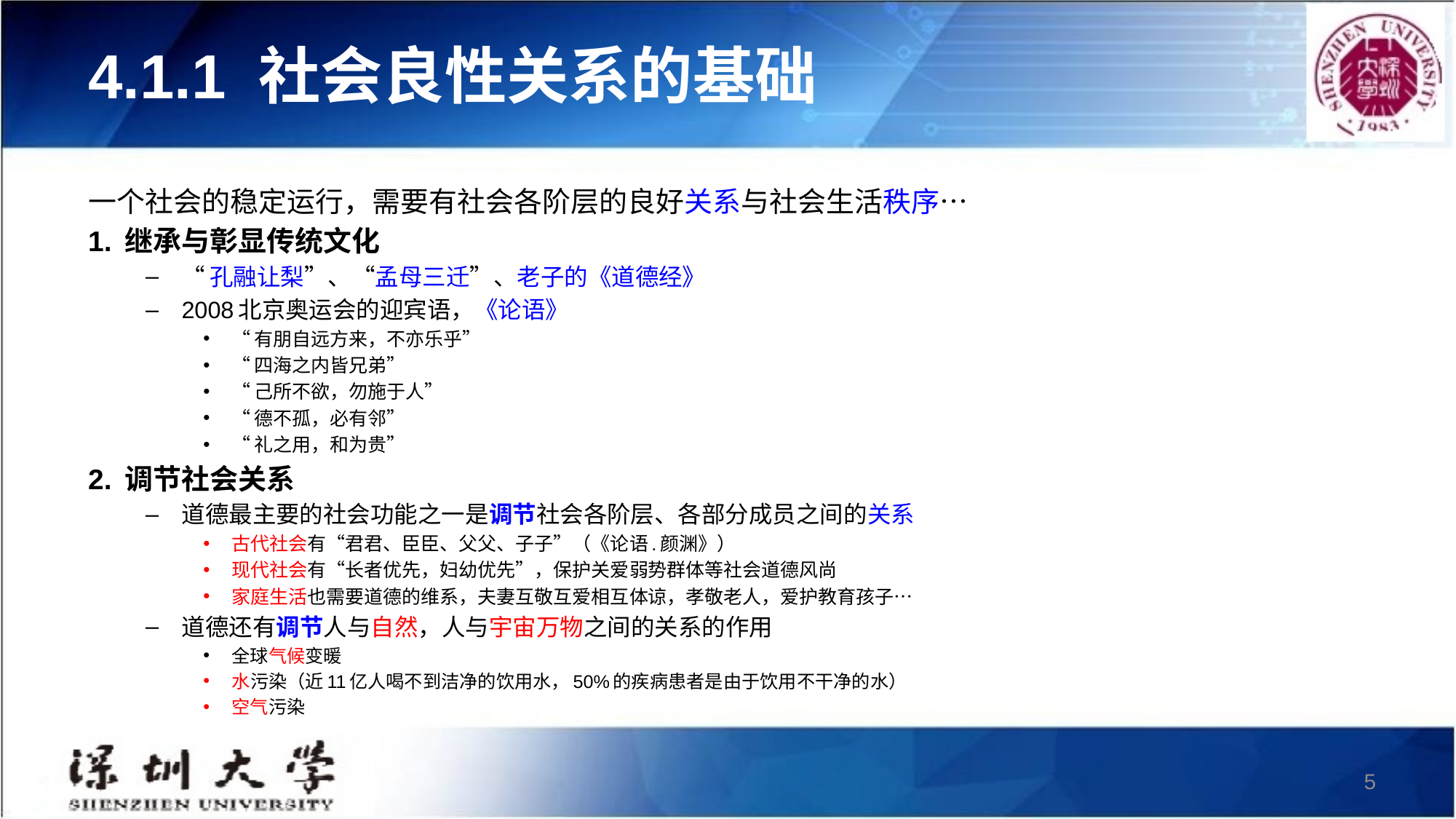

# 4.1.1 社会良性关系的基础
一个社会的稳定运行，需要有社会各阶层的良好关系与社会生活秩序…
1. 继承与彰显传统文化
“孔融让梨”、“孟母三迁”、老子的《道德经》
2008北京奥运会的迎宾语，《论语》
“有朋自远方来，不亦乐乎”
“四海之内皆兄弟”
“己所不欲，勿施于人”
“德不孤，必有邻”
“礼之用，和为贵”
2. 调节社会关系
道德最主要的社会功能之一是调节社会各阶层、各部分成员之间的关系
古代社会有“君君、臣臣、父父、子子”（《论语.颜渊》）
现代社会有“长者优先，妇幼优先”，保护关爱弱势群体等社会道德风尚
家庭生活也需要道德的维系，夫妻互敬互爱相互体谅，孝敬老人，爱护教育孩子…
道德还有调节人与自然，人与宇宙万物之间的关系的作用
全球气候变暖
水污染（近11亿人喝不到洁净的饮用水，50%的疾病患者是由于饮用不干净的水）
空气污染

5